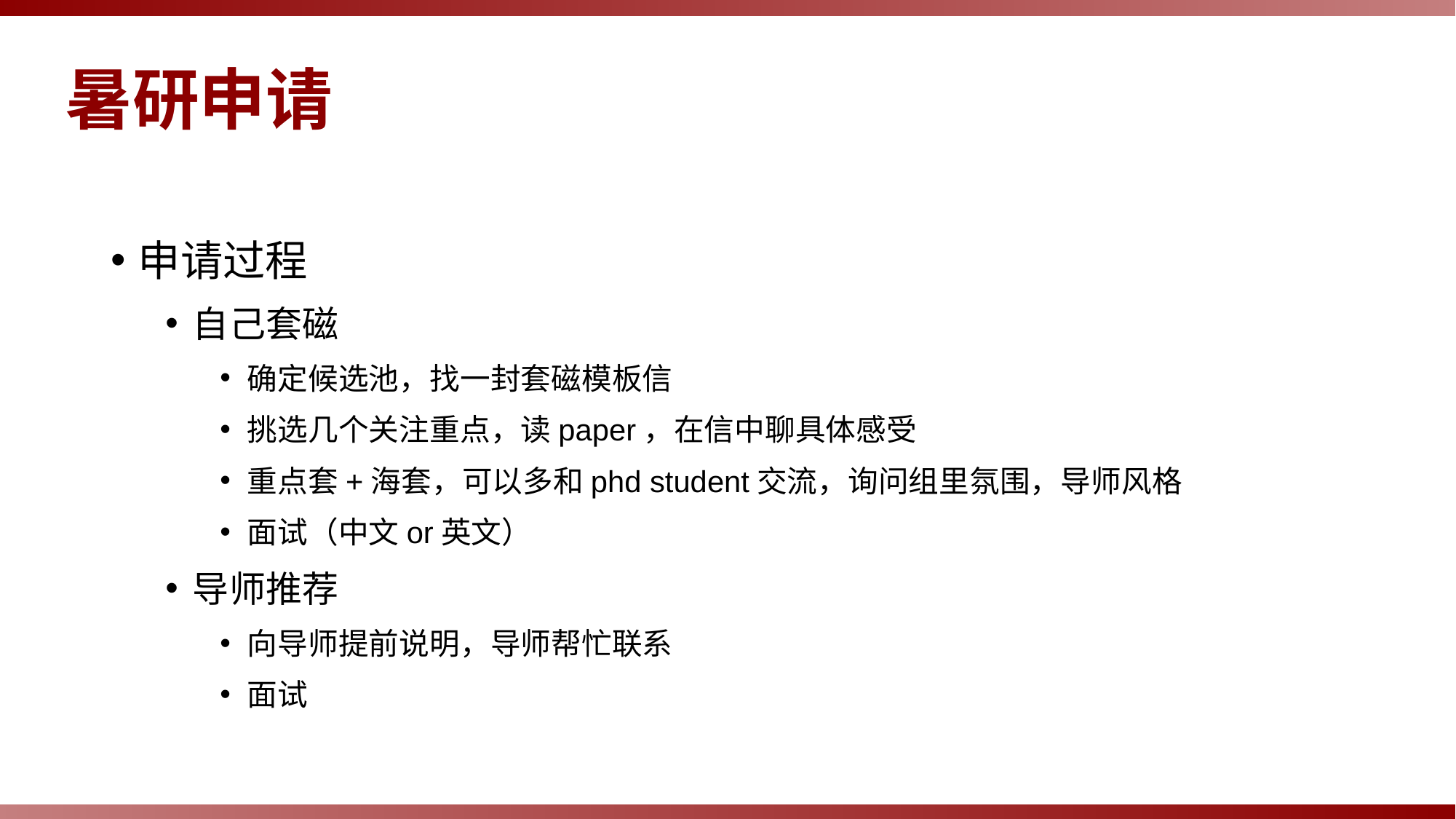

暑研申请
申请过程
自己套磁
确定候选池，找一封套磁模板信
挑选几个关注重点，读paper，在信中聊具体感受
重点套+海套，可以多和phd student交流，询问组里氛围，导师风格
面试（中文or英文）
导师推荐
向导师提前说明，导师帮忙联系
面试